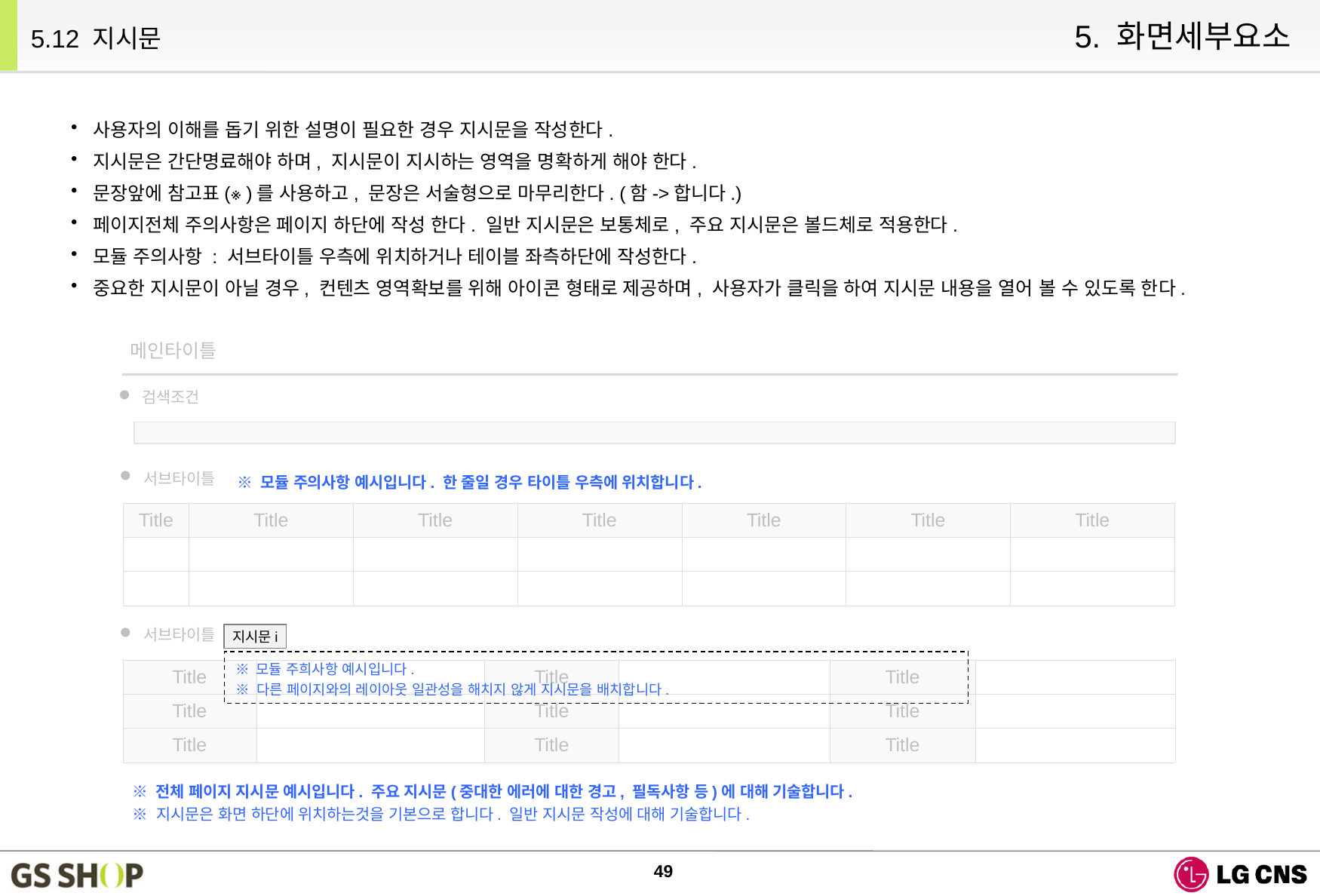

5. 화면세부요소
5.12 지시문
사용자의 이해를 돕기 위한 설명이 필요한 경우 지시문을 작성한다.
지시문은 간단명료해야 하며, 지시문이 지시하는 영역을 명확하게 해야 한다.
문장앞에 참고표(※)를 사용하고, 문장은 서술형으로 마무리한다. (함->합니다.)
페이지전체 주의사항은 페이지 하단에 작성 한다. 일반 지시문은 보통체로, 주요 지시문은 볼드체로 적용한다.
모듈 주의사항 : 서브타이틀 우측에 위치하거나 테이블 좌측하단에 작성한다.
중요한 지시문이 아닐 경우, 컨텐츠 영역확보를 위해 아이콘 형태로 제공하며, 사용자가 클릭을 하여 지시문 내용을 열어 볼 수 있도록 한다.
메인타이틀

 검색조건

 서브타이틀
※ 모듈 주의사항 예시입니다. 한 줄일 경우 타이틀 우측에 위치합니다.

| Title | Title | Title | Title | Title | Title | Title |
| --- | --- | --- | --- | --- | --- | --- |
|  |  |  |  |  |  |  |
|  |  |  |  |  |  |  |

 서브타이틀
지시문i
※ 모듈 주희사항 예시입니다.
※ 다른 페이지와의 레이아웃 일관성을 해치지 않게 지시문을 배치합니다.

| Title |  | Title |  | Title |  |
| --- | --- | --- | --- | --- | --- |
| Title |  | Title |  | Title |  |
| Title |  | Title |  | Title |  |
※ 전체 페이지 지시문 예시입니다. 주요 지시문(중대한 에러에 대한 경고, 필독사항 등)에 대해 기술합니다.
※ 지시문은 화면 하단에 위치하는것을 기본으로 합니다. 일반 지시문 작성에 대해 기술합니다.